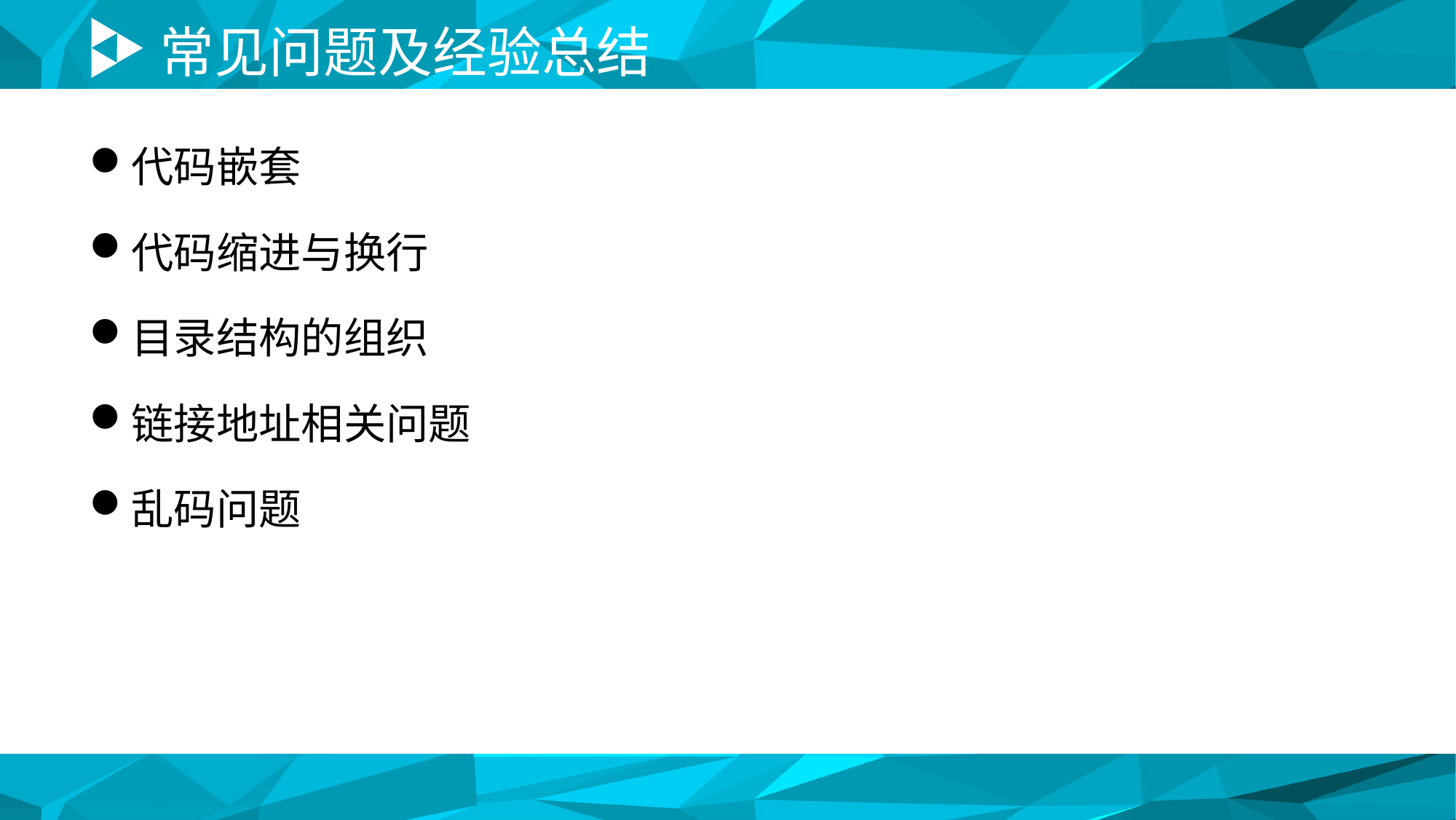

# 常见问题及经验总结
代码嵌套
代码缩进与换行
目录结构的组织
链接地址相关问题
乱码问题